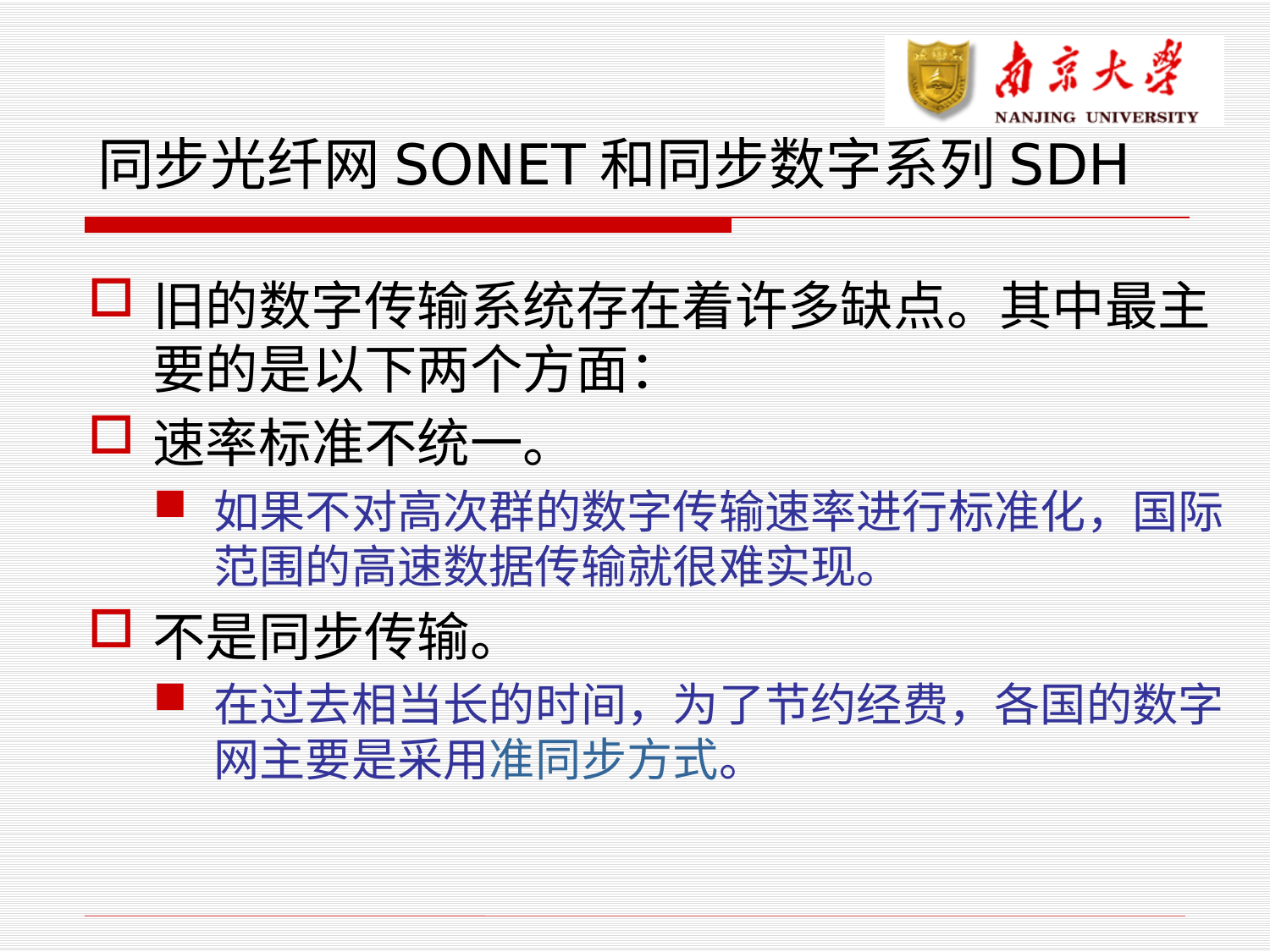

# 同步光纤网SONET和同步数字系列SDH
旧的数字传输系统存在着许多缺点。其中最主要的是以下两个方面：
速率标准不统一。
如果不对高次群的数字传输速率进行标准化，国际范围的高速数据传输就很难实现。
不是同步传输。
在过去相当长的时间，为了节约经费，各国的数字网主要是采用准同步方式。